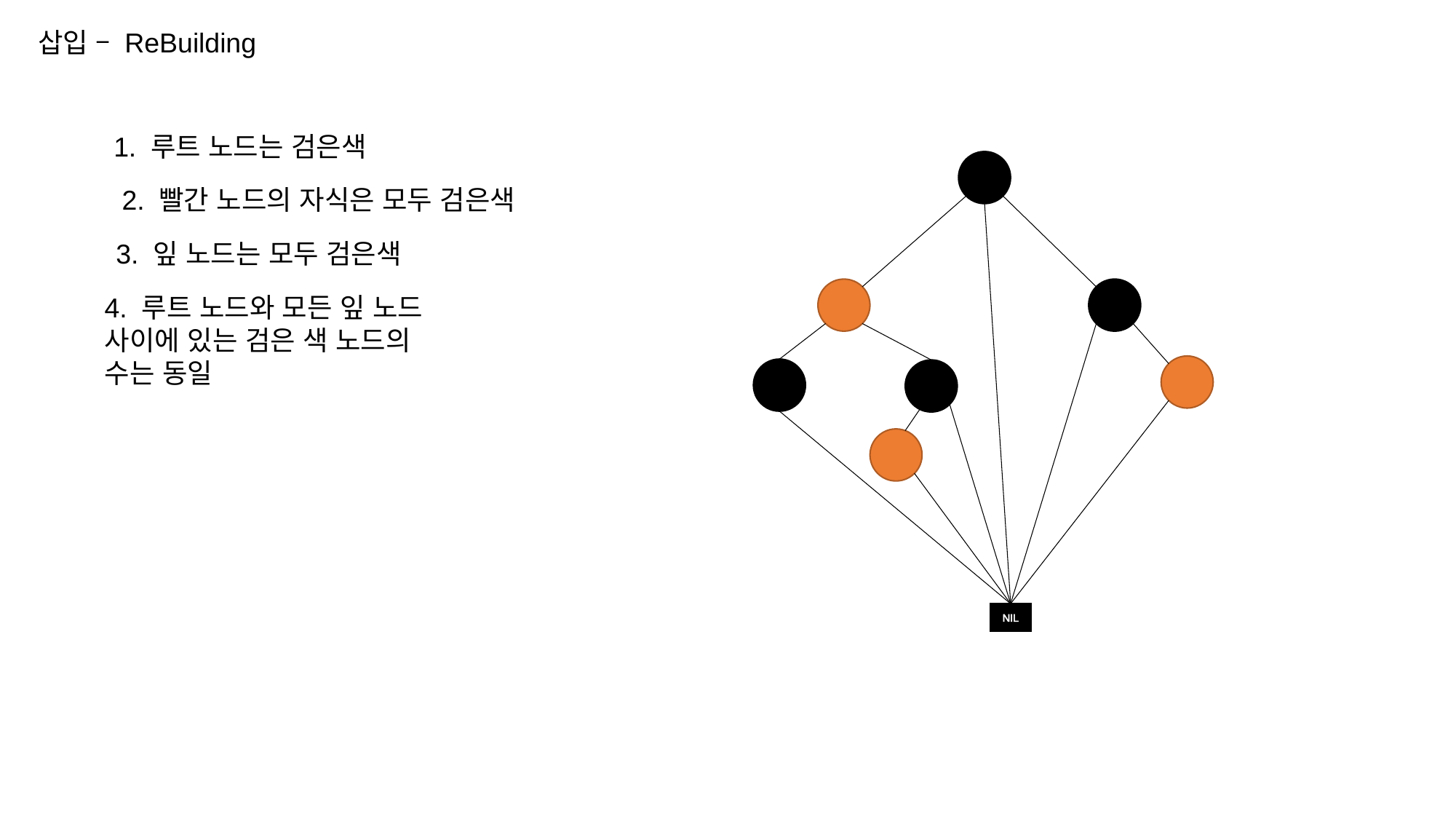

삽입 – ReBuilding
1. 루트 노드는 검은색

2. 빨간 노드의 자식은 모두 검은색
3. 잎 노드는 모두 검은색

4. 루트 노드와 모든 잎 노드 사이에 있는 검은 색 노드의 수는 동일

NIL